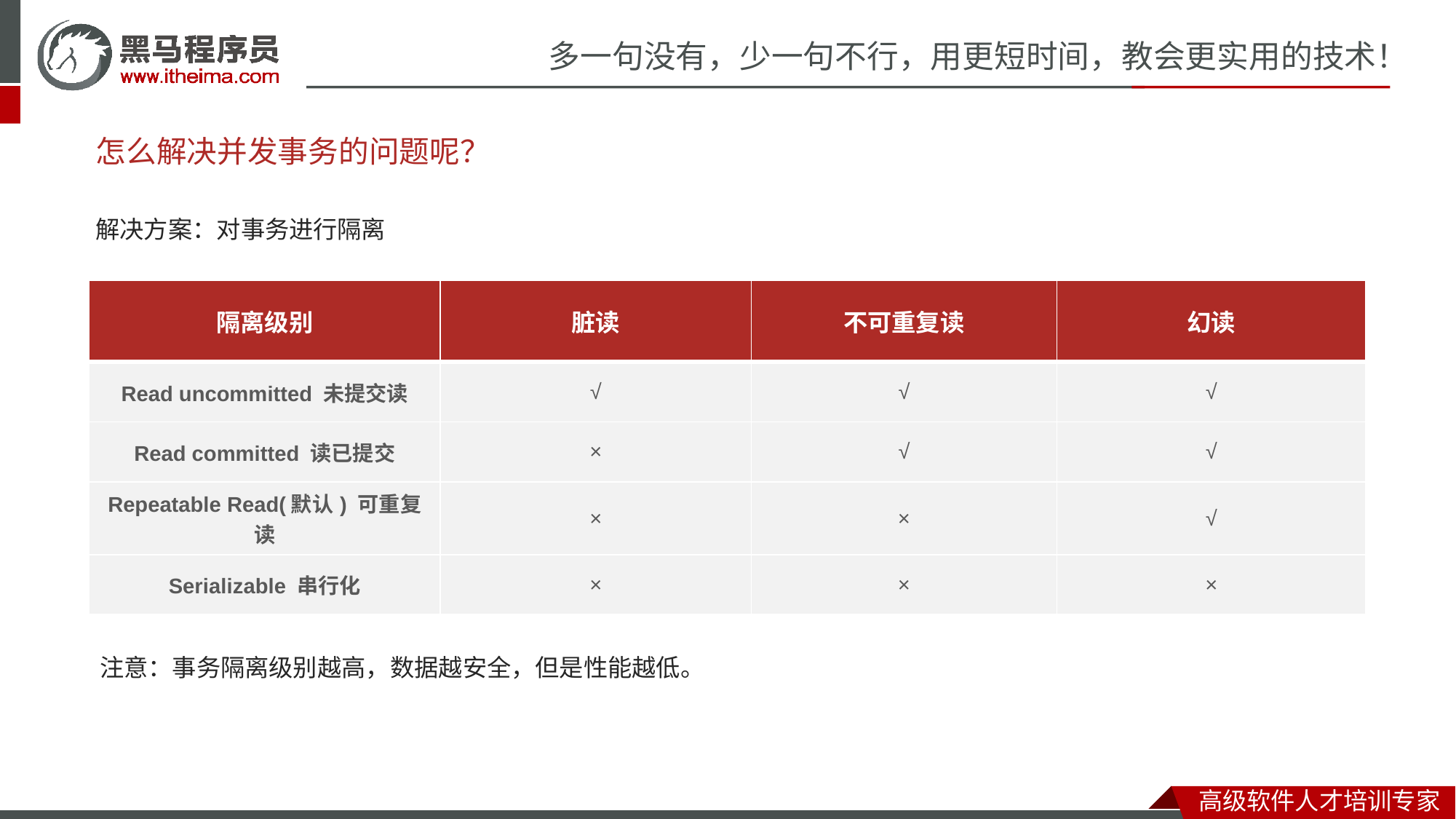

# 怎么解决并发事务的问题呢？
解决方案：对事务进行隔离
| 隔离级别 | 脏读 | 不可重复读 | 幻读 |
| --- | --- | --- | --- |
| Read uncommitted 未提交读 | √ | √ | √ |
| Read committed 读已提交 | × | √ | √ |
| Repeatable Read(默认) 可重复读 | × | × | √ |
| Serializable 串行化 | × | × | × |
注意：事务隔离级别越高，数据越安全，但是性能越低。